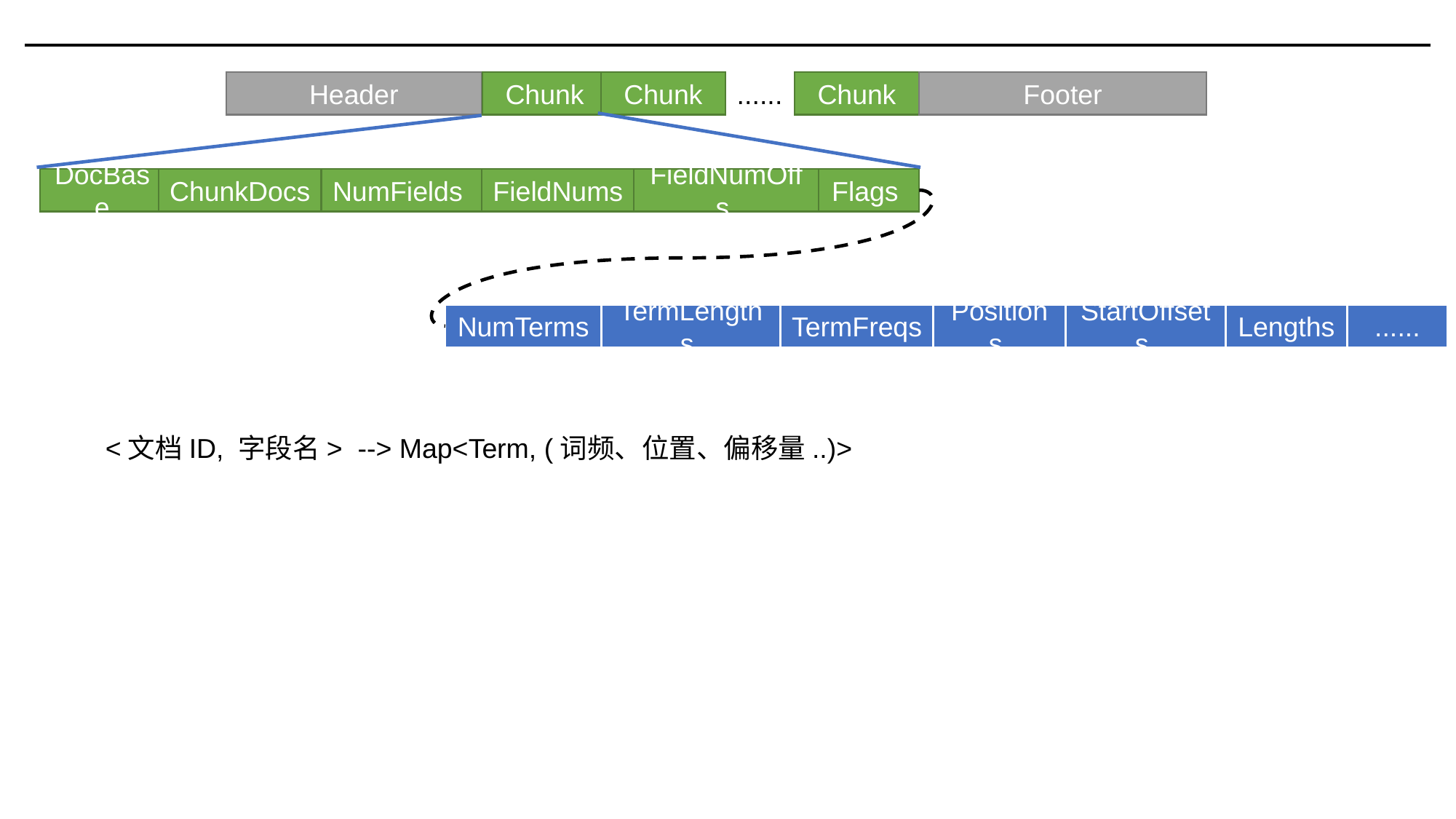

Header
Chunk
Chunk
......
Chunk
Footer
ChunkDocs
NumFields
FieldNums
FieldNumOffs
Flags
DocBase
NumTerms
TermLengths
TermFreqs
Positions
StartOffsets
Lengths
......
<文档ID, 字段名>  --> Map<Term, (词频、位置、偏移量..)>